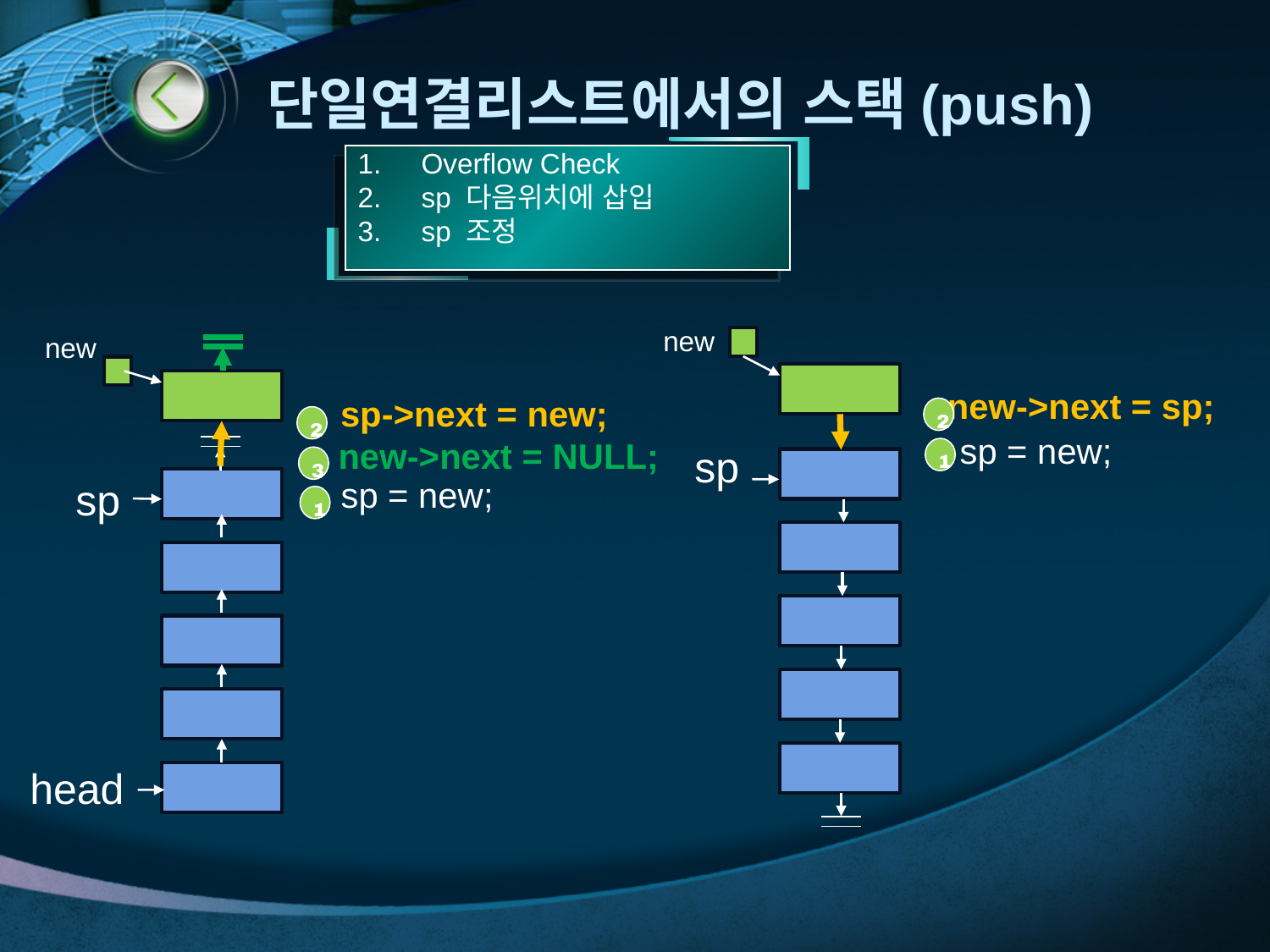

# 단일연결리스트에서의 스택(push)

Overflow Check
sp 다음위치에 삽입
sp 조정

new

new

new->next = sp;
sp->next = new;
2
1
2
3
1
sp = new;
new->next = NULL;
sp

sp
sp = new;

head